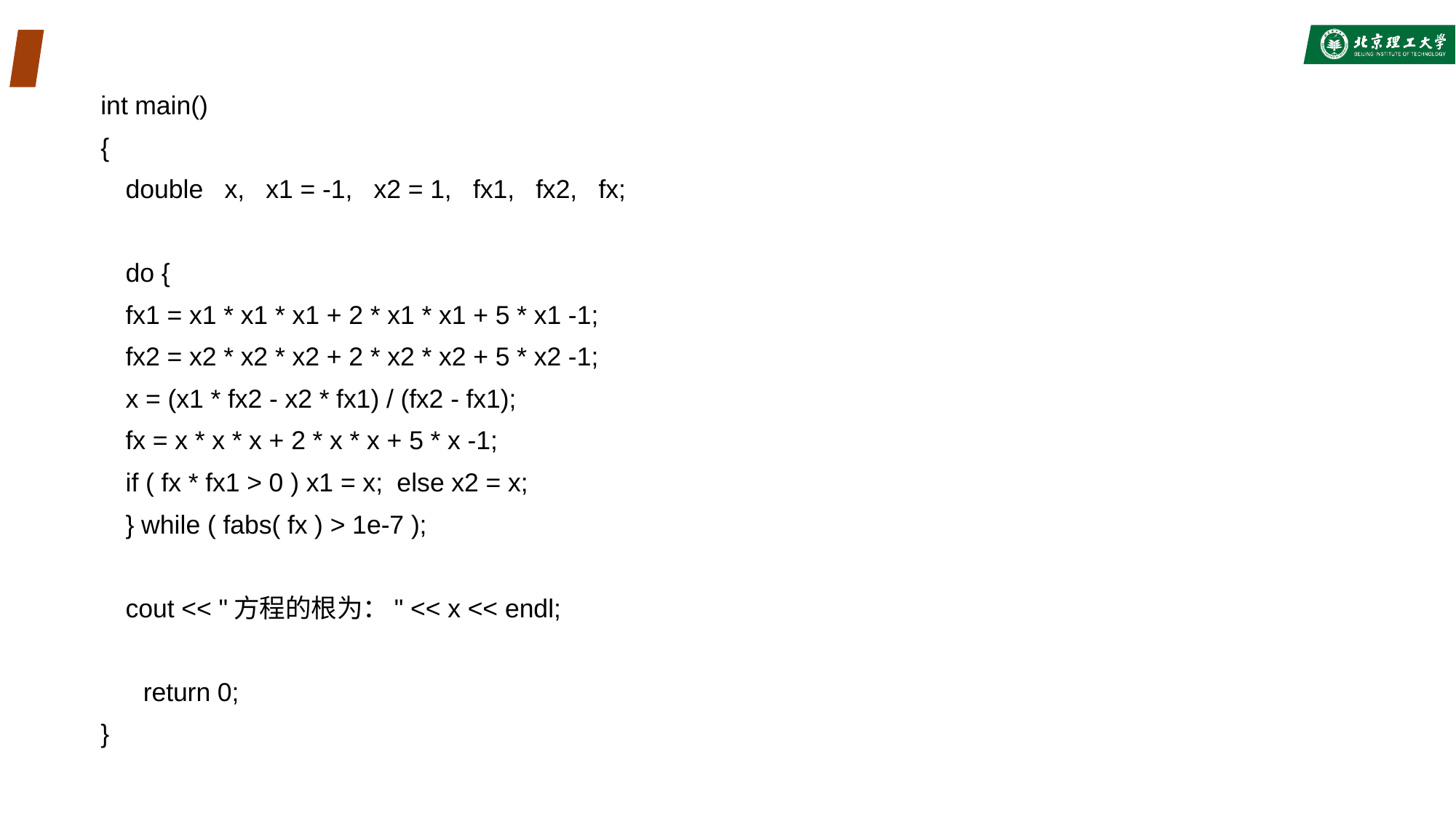

#
int main()
{
	double   x,   x1 = -1,   x2 = 1,   fx1,   fx2,   fx;

	do {
		fx1 = x1 * x1 * x1 + 2 * x1 * x1 + 5 * x1 -1;
		fx2 = x2 * x2 * x2 + 2 * x2 * x2 + 5 * x2 -1;
		x = (x1 * fx2 - x2 * fx1) / (fx2 - fx1);
		fx = x * x * x + 2 * x * x + 5 * x -1;
		if ( fx * fx1 > 0 ) x1 = x;  else x2 = x;
	} while ( fabs( fx ) > 1e-7 );

	cout << "方程的根为：" << x << endl;

      return 0;
}